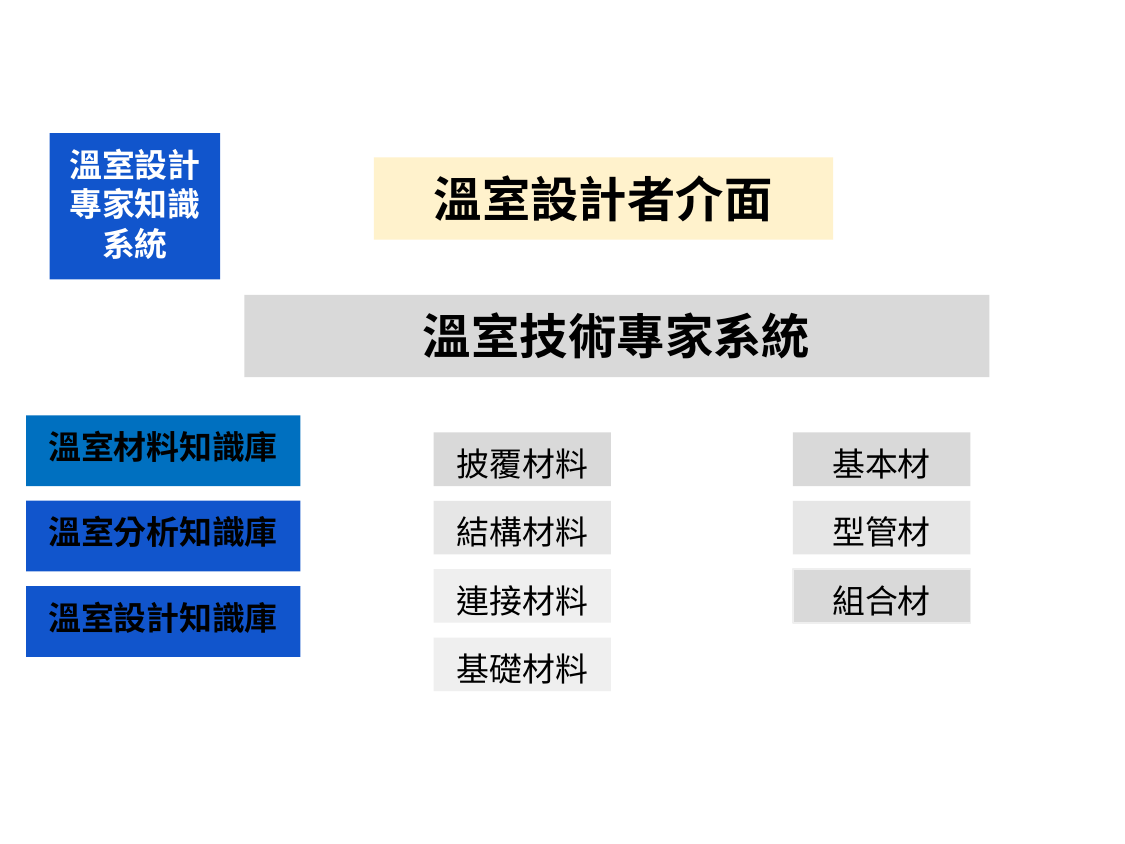

溫室設計專家知識系統

溫室設計者介面
溫室技術專家系統
溫室材料知識庫
披覆材料
基本材
溫室分析知識庫
結構材料
型管材
組合材
連接材料
溫室設計知識庫
基礎材料